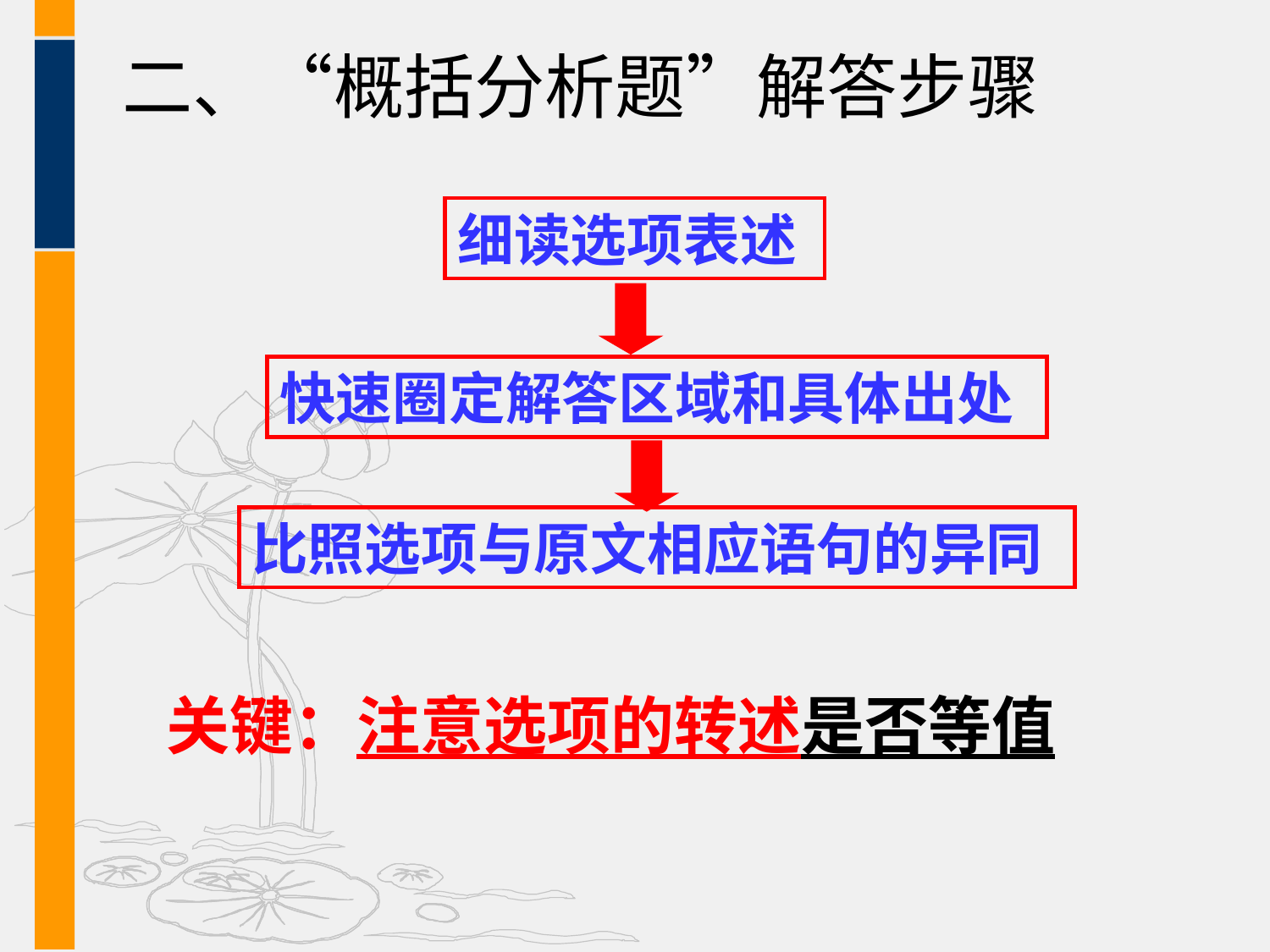

二、“概括分析题”解答步骤
细读选项表述

快速圈定解答区域和具体出处

比照选项与原文相应语句的异同
关键：注意选项的转述是否等值